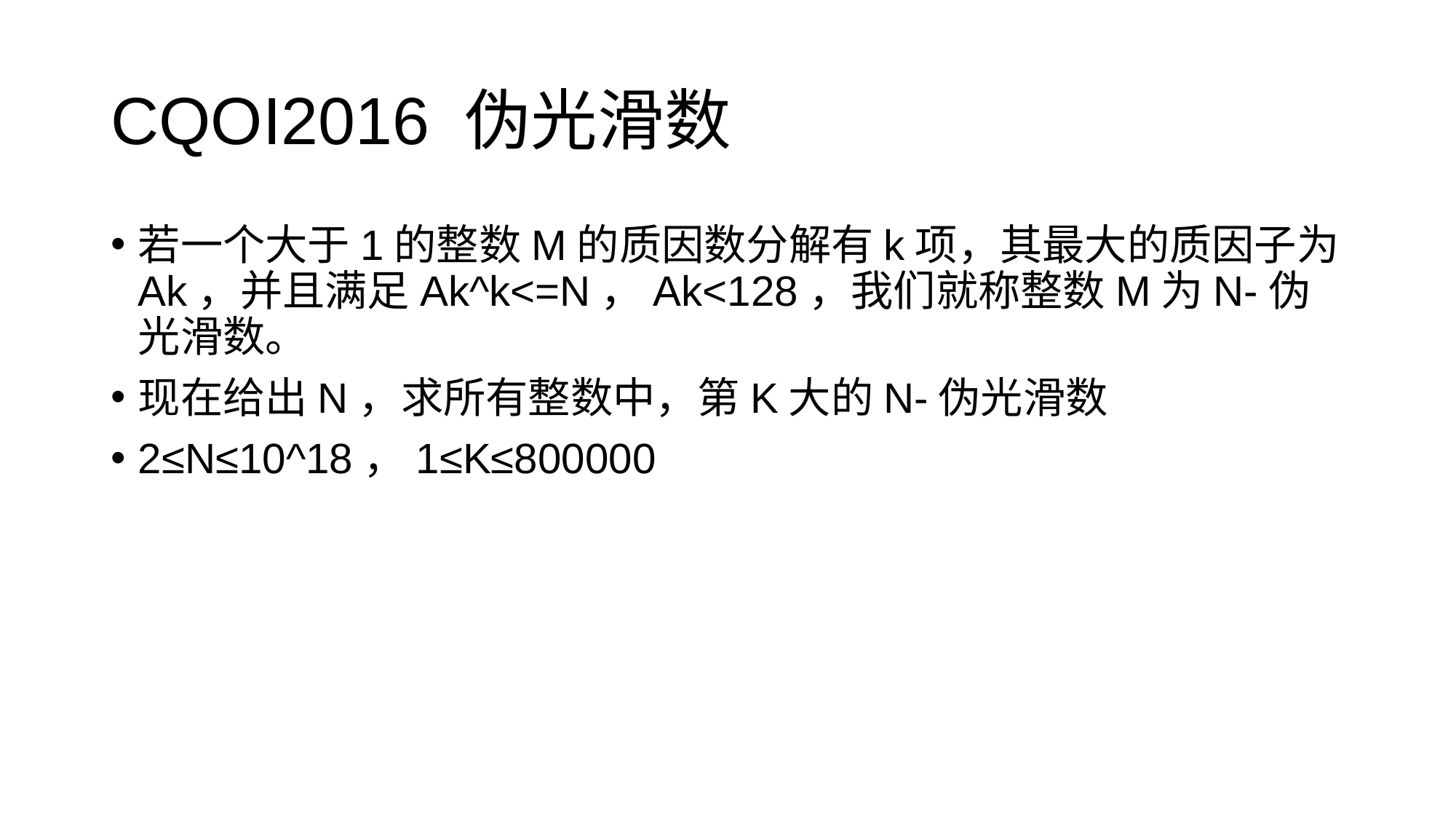

# CQOI2016 伪光滑数
若一个大于1的整数M的质因数分解有k项，其最大的质因子为Ak，并且满足Ak^k<=N，Ak<128，我们就称整数M为N-伪光滑数。
现在给出N，求所有整数中，第K大的N-伪光滑数
2≤N≤10^18，1≤K≤800000